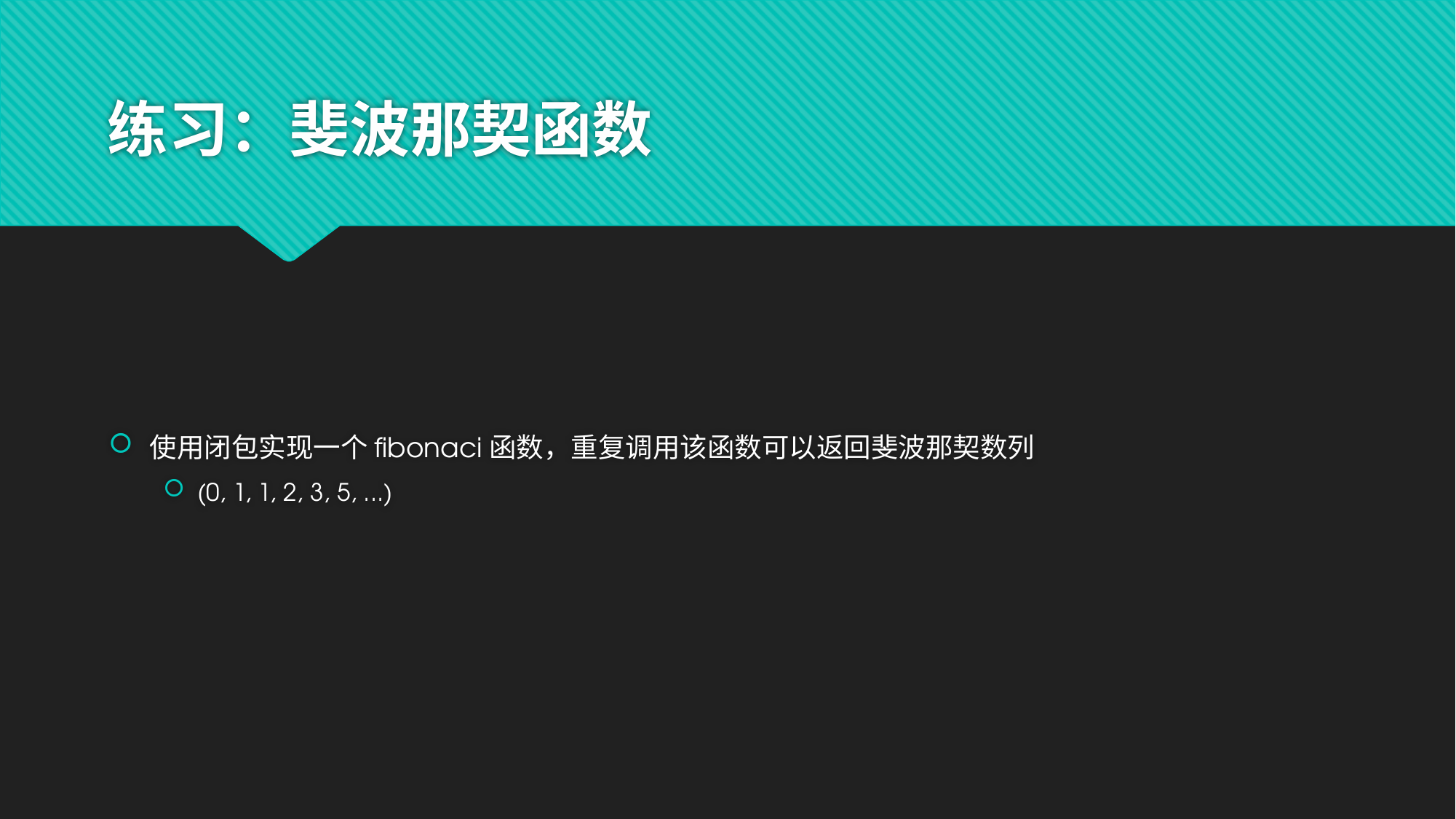

# 练习：斐波那契函数
使用闭包实现一个fibonaci函数，重复调用该函数可以返回斐波那契数列
(0, 1, 1, 2, 3, 5, ...)